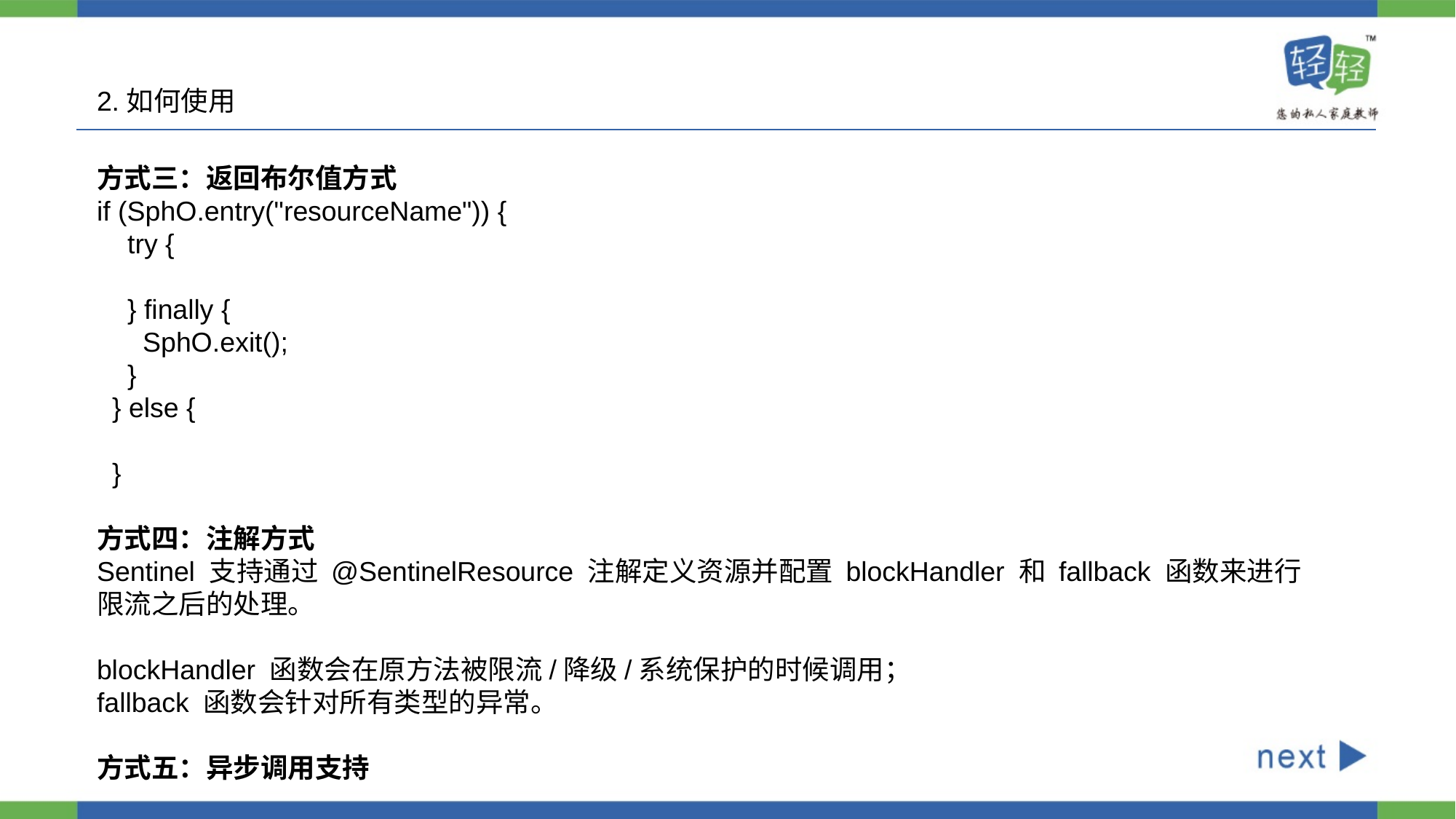

2.如何使用
方式三：返回布尔值方式
if (SphO.entry("resourceName")) {
    try {

    } finally {
      SphO.exit();
    }
  } else {

  }

方式四：注解方式
Sentinel 支持通过 @SentinelResource 注解定义资源并配置 blockHandler 和 fallback 函数来进行限流之后的处理。

blockHandler 函数会在原方法被限流/降级/系统保护的时候调用；
fallback 函数会针对所有类型的异常。

方式五：异步调用支持
6